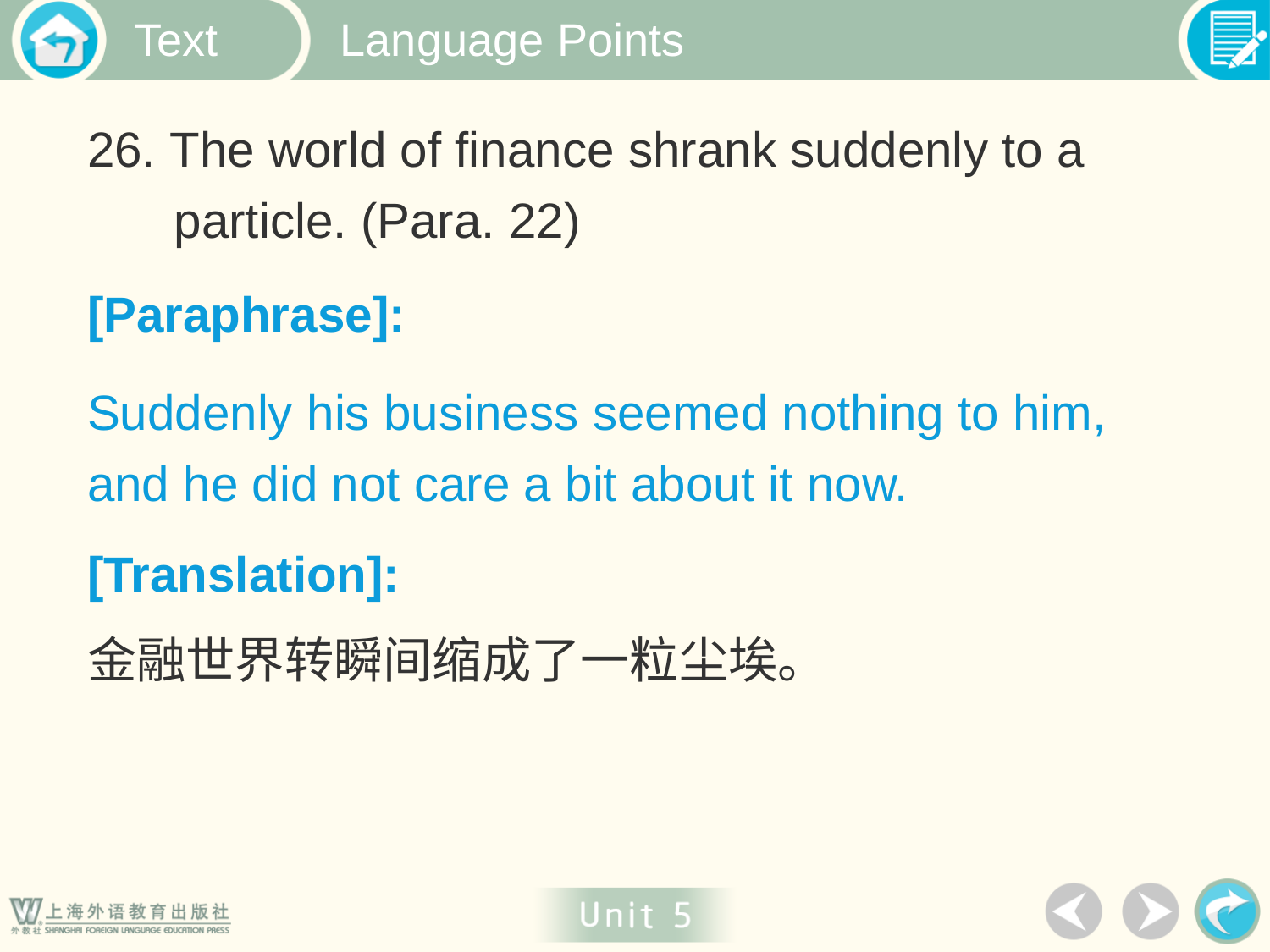

Language Points

26. The world of finance shrank suddenly to a particle. (Para. 22)
[Paraphrase]:
Suddenly his business seemed nothing to him, and he did not care a bit about it now.
[Translation]:
金融世界转瞬间缩成了一粒尘埃。